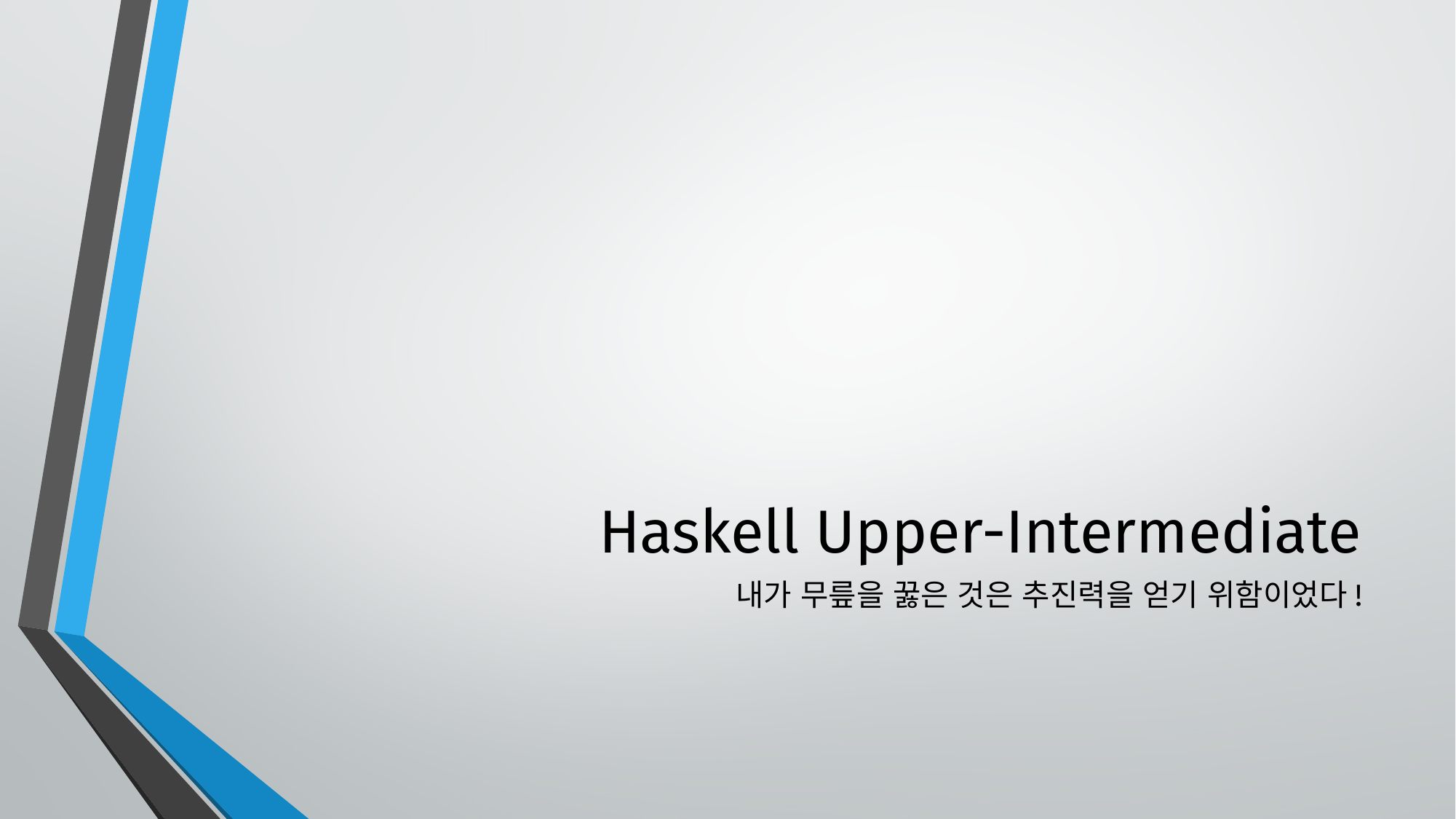

# Haskell Upper-Intermediate
내가 무릎을 꿇은 것은 추진력을 얻기 위함이었다!